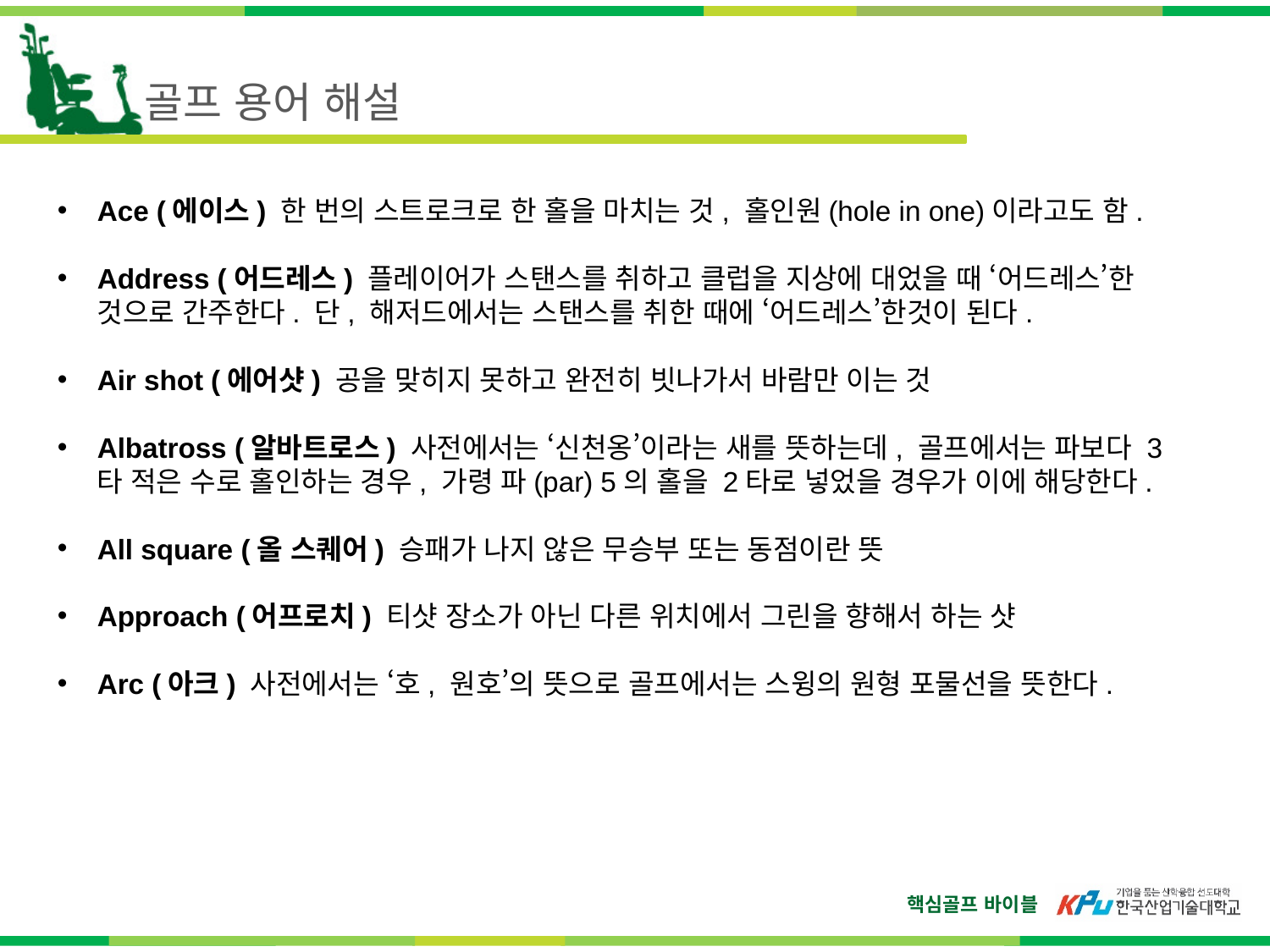

골프 용어 해설

Ace (에이스) 한 번의 스트로크로 한 홀을 마치는 것, 홀인원(hole in one)이라고도 함.

Address (어드레스) 플레이어가 스탠스를 취하고 클럽을 지상에 대었을 때 ‘어드레스’한 것으로 간주한다. 단, 해저드에서는 스탠스를 취한 때에 ‘어드레스’한것이 된다.

Air shot (에어샷) 공을 맞히지 못하고 완전히 빗나가서 바람만 이는 것

Albatross (알바트로스) 사전에서는 ‘신천옹’이라는 새를 뜻하는데, 골프에서는 파보다 3타 적은 수로 홀인하는 경우, 가령 파(par) 5의 홀을 2타로 넣었을 경우가 이에 해당한다.

All square (올 스퀘어) 승패가 나지 않은 무승부 또는 동점이란 뜻

Approach (어프로치) 티샷 장소가 아닌 다른 위치에서 그린을 향해서 하는 샷

Arc (아크) 사전에서는 ‘호, 원호’의 뜻으로 골프에서는 스윙의 원형 포물선을 뜻한다.